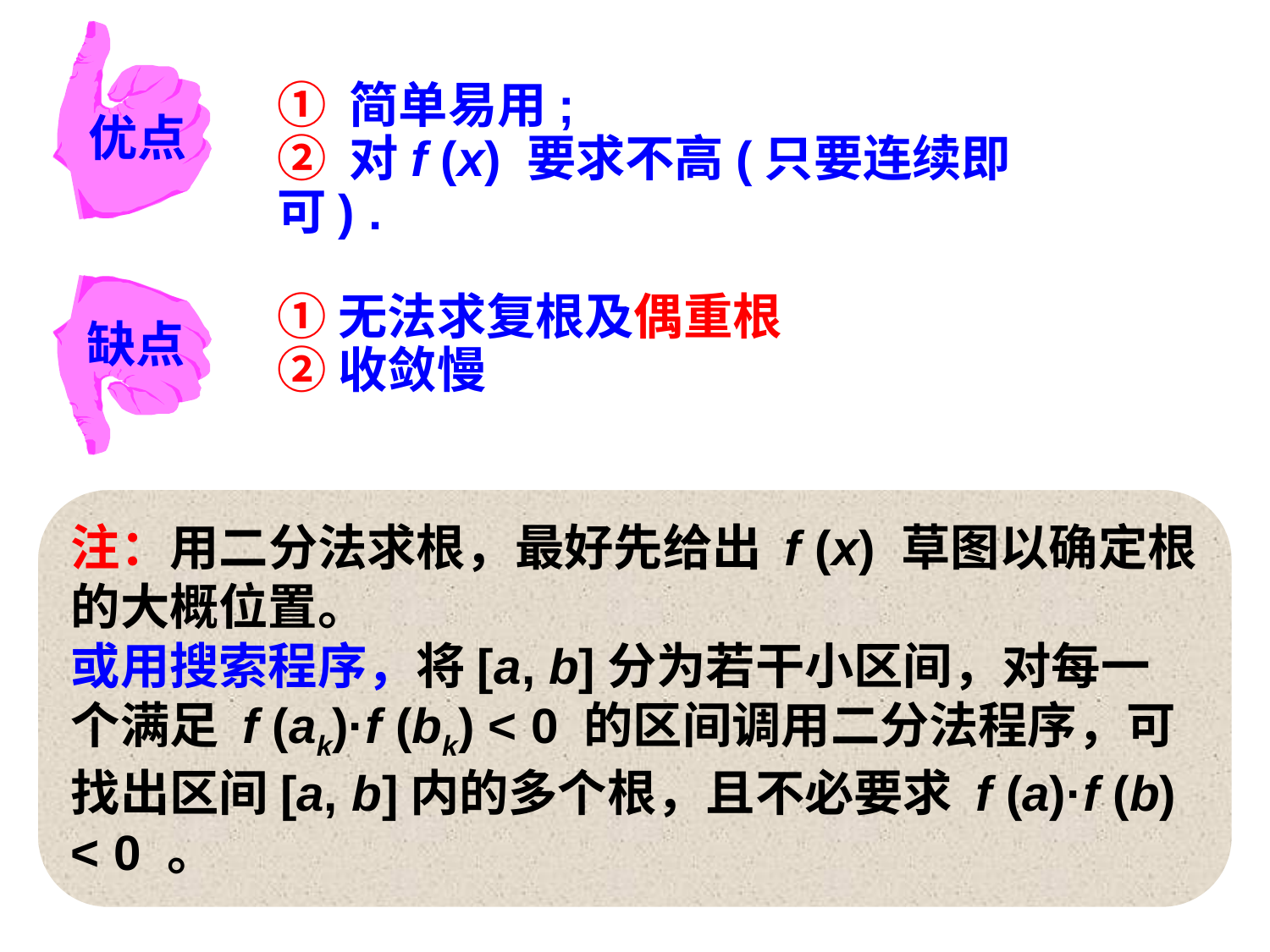

优点
① 简单易用;
② 对f (x) 要求不高(只要连续即可) .

缺点
①无法求复根及偶重根
②收敛慢
注：用二分法求根，最好先给出 f (x) 草图以确定根的大概位置。
或用搜索程序，将[a, b]分为若干小区间，对每一个满足 f (ak)·f (bk) < 0 的区间调用二分法程序，可找出区间[a, b]内的多个根，且不必要求 f (a)·f (b) < 0 。